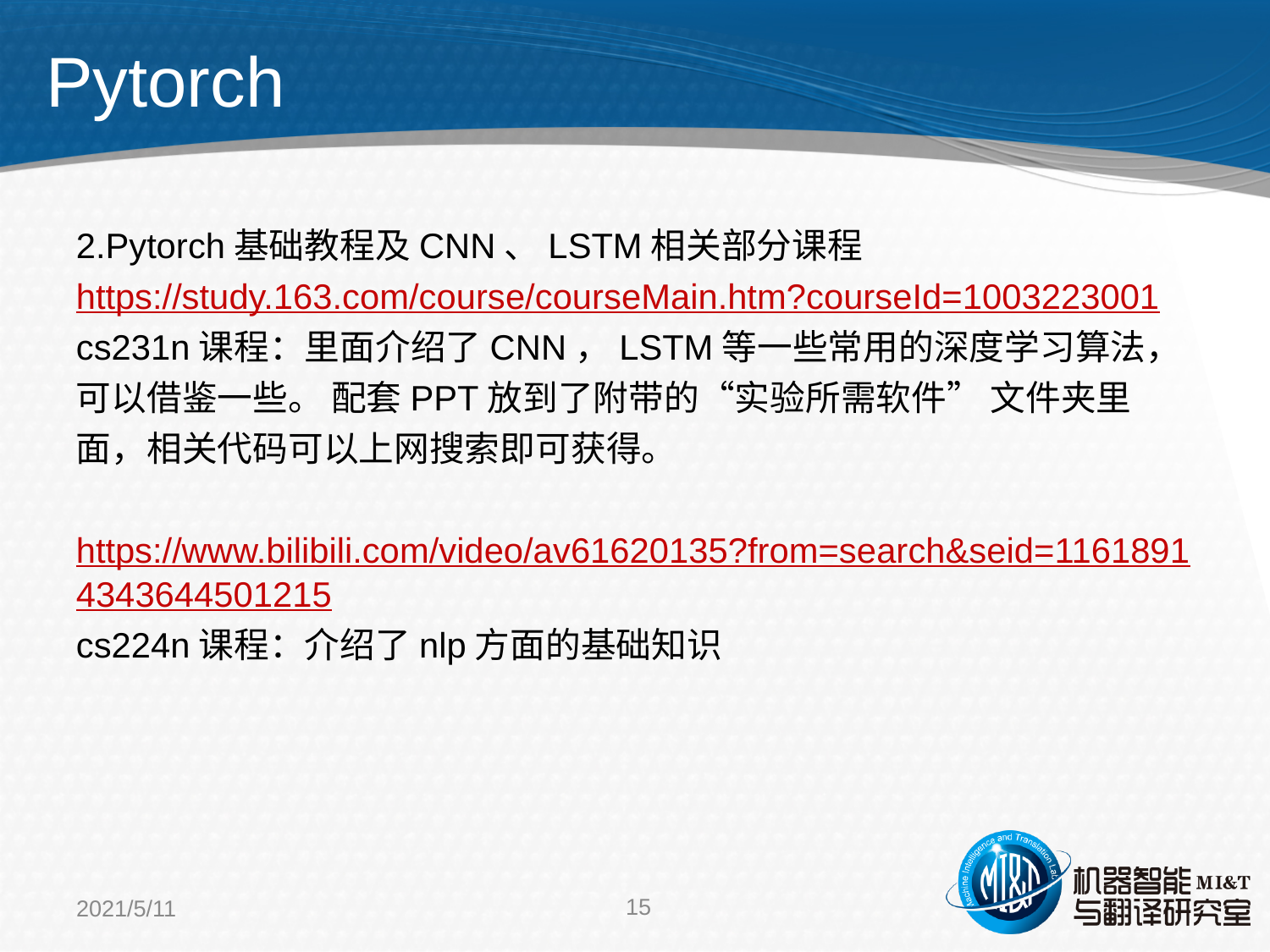

Pytorch
2.Pytorch基础教程及CNN、LSTM相关部分课程
https://study.163.com/course/courseMain.htm?courseId=1003223001
cs231n课程：里面介绍了CNN，LSTM等一些常用的深度学习算法，可以借鉴一些。 配套PPT放到了附带的“实验所需软件” 文件夹里面，相关代码可以上网搜索即可获得。

https://www.bilibili.com/video/av61620135?from=search&seid=11618914343644501215
cs224n课程：介绍了nlp方面的基础知识

15
2021/5/11